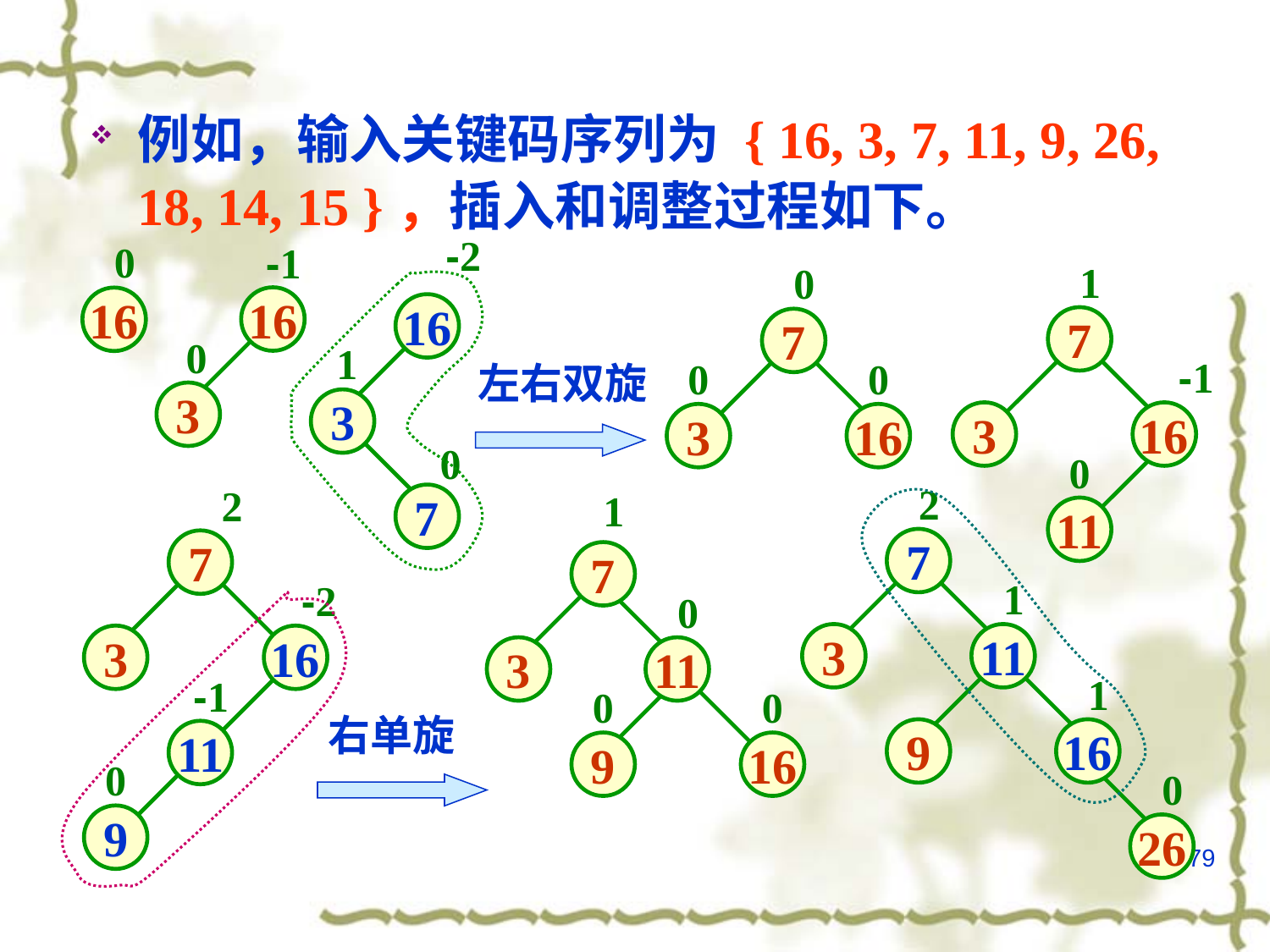

例如，输入关键码序列为 { 16, 3, 7, 11, 9, 26, 18, 14, 15 }，插入和调整过程如下。
-2

16
1

3
0

7
0
16
-1
16
0

3
1
7
-1

3
16
0

11
0
7
0
0

3
16
左右双旋

2

7
1

3
11
1

9
16
0

26
2
7
-2

3
16
-1

11
0

9
1
7
0

3
11
0
0

9
16
右单旋

79